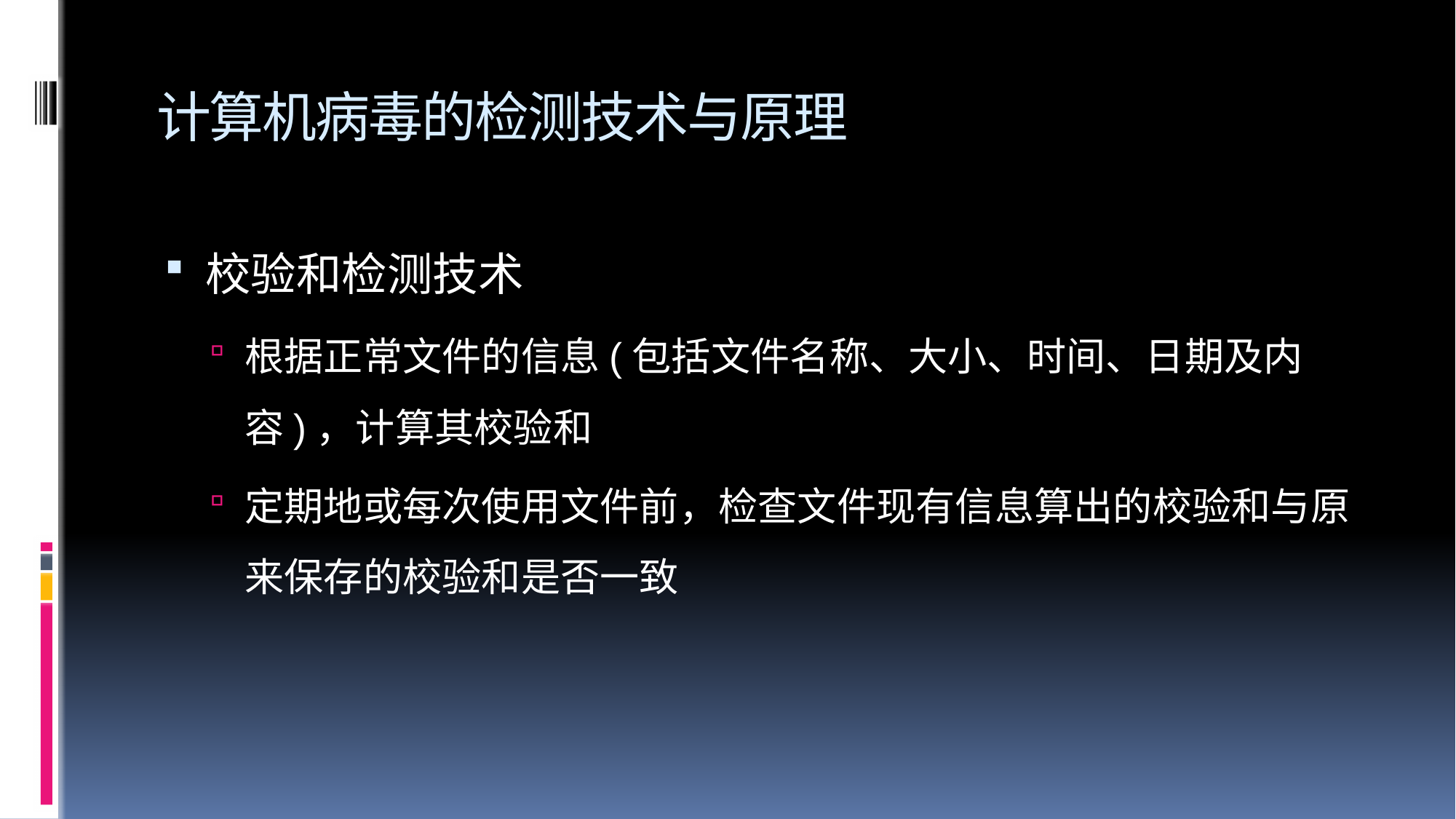

# 计算机病毒的检测技术与原理
校验和检测技术
根据正常文件的信息(包括文件名称、大小、时间、日期及内容)，计算其校验和
定期地或每次使用文件前，检查文件现有信息算出的校验和与原来保存的校验和是否一致